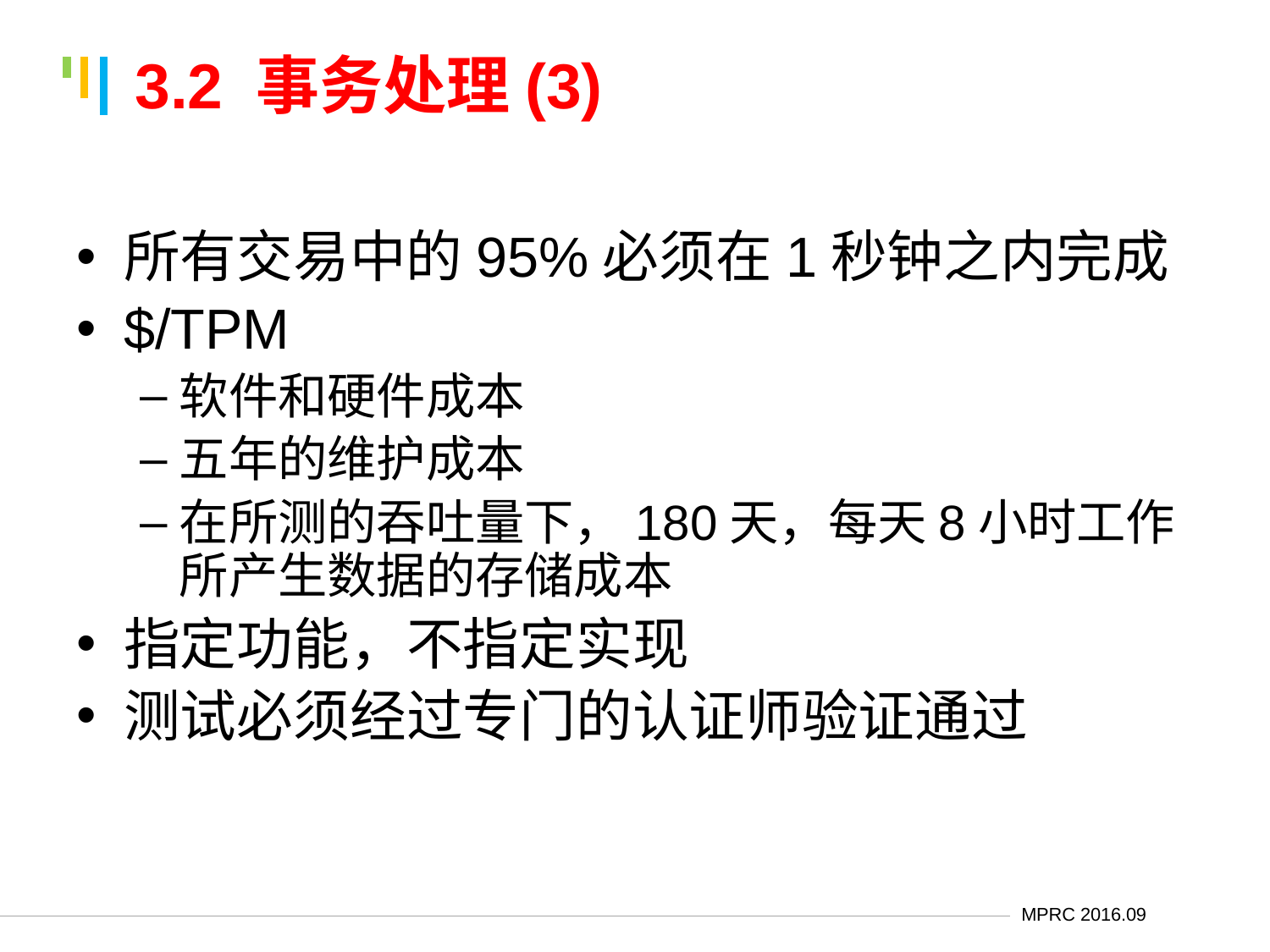

# 3.2 事务处理(3)
所有交易中的95%必须在1秒钟之内完成
$/TPM
软件和硬件成本
五年的维护成本
在所测的吞吐量下，180天，每天8小时工作所产生数据的存储成本
指定功能，不指定实现
测试必须经过专门的认证师验证通过